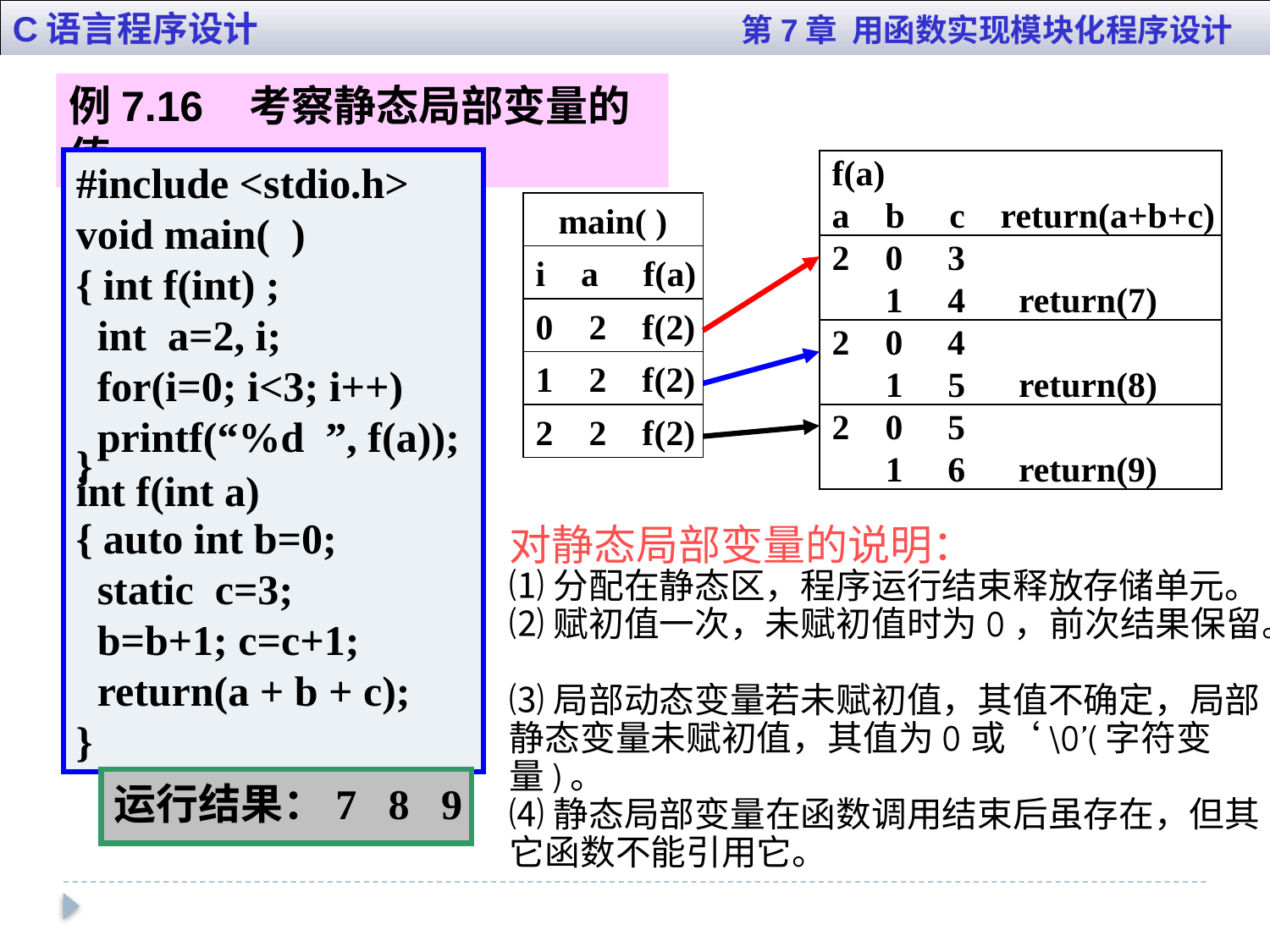

C语言程序设计                                                            第7章  用函数实现模块化程序设计
例7.16   考察静态局部变量的值
#include <stdio.h>
void main(  )
{ int f(int) ;
  int  a=2, i;
  for(i=0; i<3; i++)
  printf(“%d  ”, f(a));
}
int f(int a)
{ auto int b=0;
  static  c=3;
  b=b+1; c=c+1;
  return(a + b + c);
}
f(a)
a    b     c    return(a+b+c)
2    0     3
      1     4      return(7)
2    0     4
      1     5      return(8)
2    0     5
      1     6      return(9)
main( )
i    a     f(a)
0    2    f(2)
1    2    f(2)
2    2    f(2)

对静态局部变量的说明：
⑴分配在静态区，程序运行结束释放存储单元。
⑵赋初值一次，未赋初值时为0，前次结果保留。
⑶局部动态变量若未赋初值，其值不确定，局部静态变量未赋初值，其值为0或‘\0’(字符变量)。
⑷静态局部变量在函数调用结束后虽存在，但其它函数不能引用它。
运行结果：7   8   9